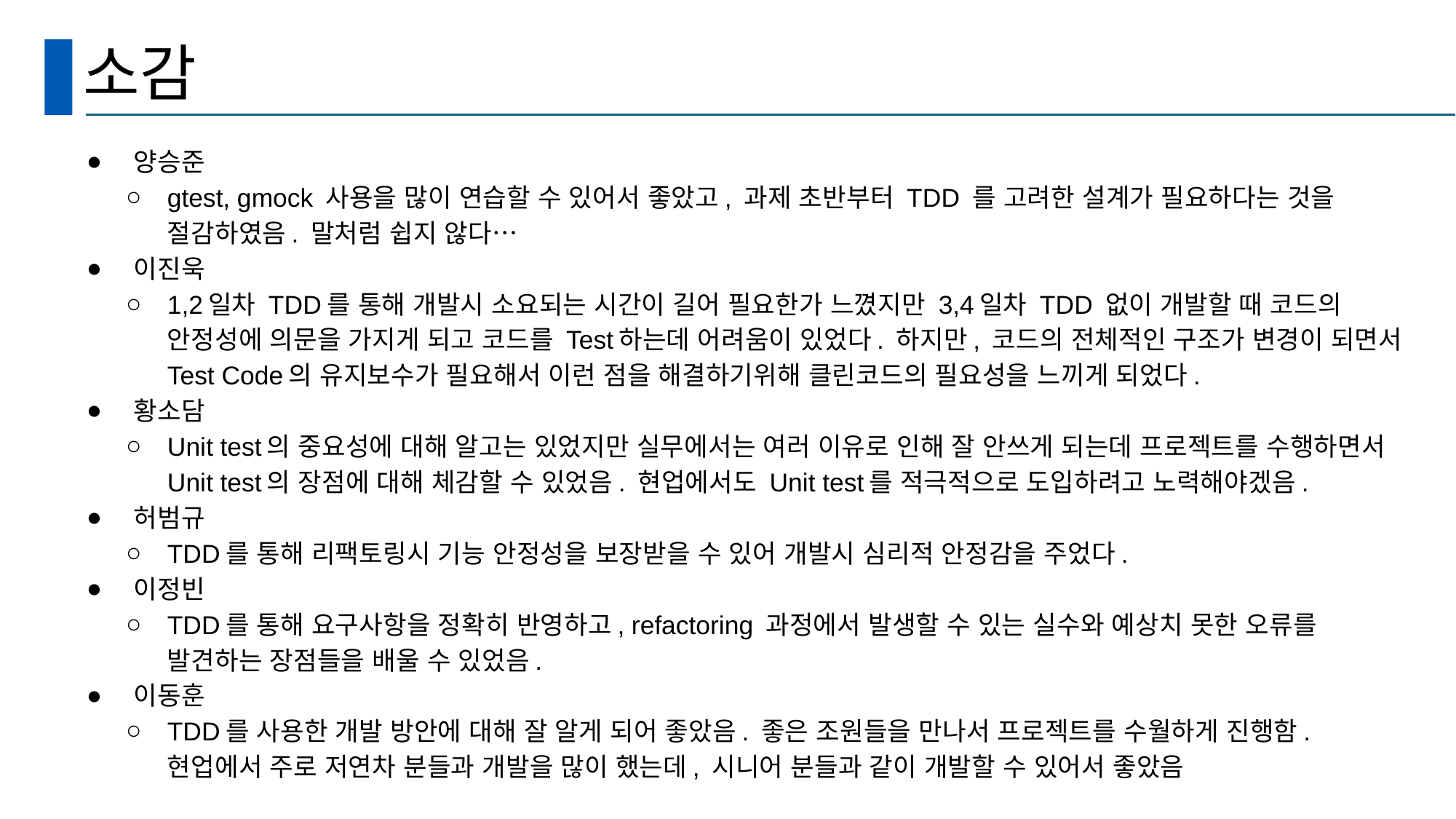

# 소감
양승준
gtest, gmock 사용을 많이 연습할 수 있어서 좋았고, 과제 초반부터 TDD 를 고려한 설계가 필요하다는 것을 절감하였음. 말처럼 쉽지 않다…
이진욱
1,2일차 TDD를 통해 개발시 소요되는 시간이 길어 필요한가 느꼈지만 3,4일차 TDD 없이 개발할 때 코드의 안정성에 의문을 가지게 되고 코드를 Test하는데 어려움이 있었다. 하지만, 코드의 전체적인 구조가 변경이 되면서 Test Code의 유지보수가 필요해서 이런 점을 해결하기위해 클린코드의 필요성을 느끼게 되었다.
황소담
Unit test의 중요성에 대해 알고는 있었지만 실무에서는 여러 이유로 인해 잘 안쓰게 되는데 프로젝트를 수행하면서 Unit test의 장점에 대해 체감할 수 있었음. 현업에서도 Unit test를 적극적으로 도입하려고 노력해야겠음.
허범규
TDD를 통해 리팩토링시 기능 안정성을 보장받을 수 있어 개발시 심리적 안정감을 주었다.
이정빈
TDD를 통해 요구사항을 정확히 반영하고, refactoring 과정에서 발생할 수 있는 실수와 예상치 못한 오류를 발견하는 장점들을 배울 수 있었음.
이동훈
TDD를 사용한 개발 방안에 대해 잘 알게 되어 좋았음. 좋은 조원들을 만나서 프로젝트를 수월하게 진행함. 현업에서 주로 저연차 분들과 개발을 많이 했는데, 시니어 분들과 같이 개발할 수 있어서 좋았음